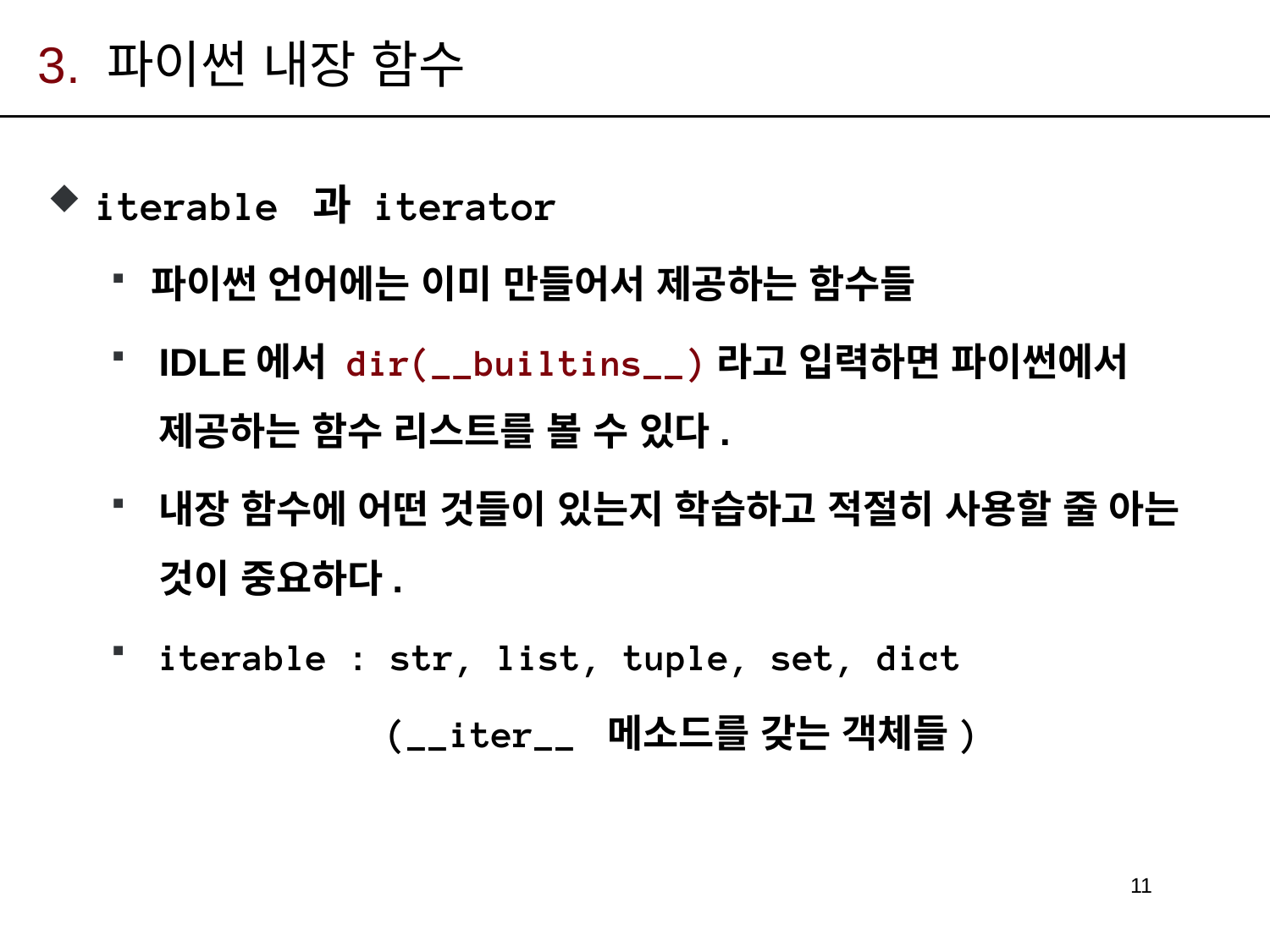

# 3. 파이썬 내장 함수
iterable 과 iterator
파이썬 언어에는 이미 만들어서 제공하는 함수들
IDLE에서 dir(__builtins__)라고 입력하면 파이썬에서 제공하는 함수 리스트를 볼 수 있다.
내장 함수에 어떤 것들이 있는지 학습하고 적절히 사용할 줄 아는 것이 중요하다.
iterable : str, list, tuple, set, dict
             (__iter__ 메소드를 갖는 객체들)
11